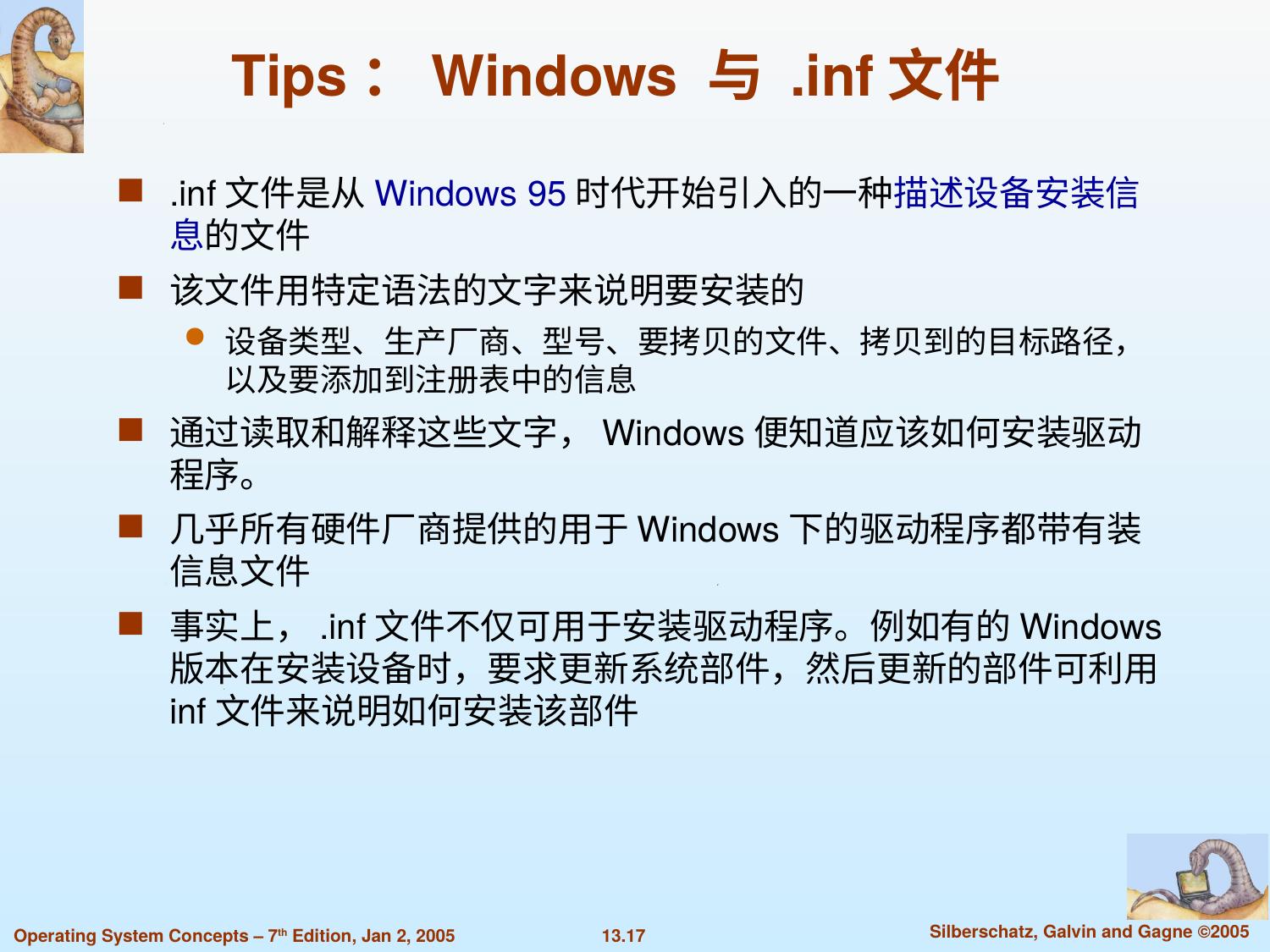

Tips：Windows 与 .inf文件
.inf文件是从Windows 95时代开始引入的一种描述设备安装信息的文件
该文件用特定语法的文字来说明要安装的
设备类型、生产厂商、型号、要拷贝的文件、拷贝到的目标路径，以及要添加到注册表中的信息
通过读取和解释这些文字，Windows便知道应该如何安装驱动程序。
几乎所有硬件厂商提供的用于Windows下的驱动程序都带有装信息文件
事实上，.inf文件不仅可用于安装驱动程序。例如有的Windows版本在安装设备时，要求更新系统部件，然后更新的部件可利用inf文件来说明如何安装该部件